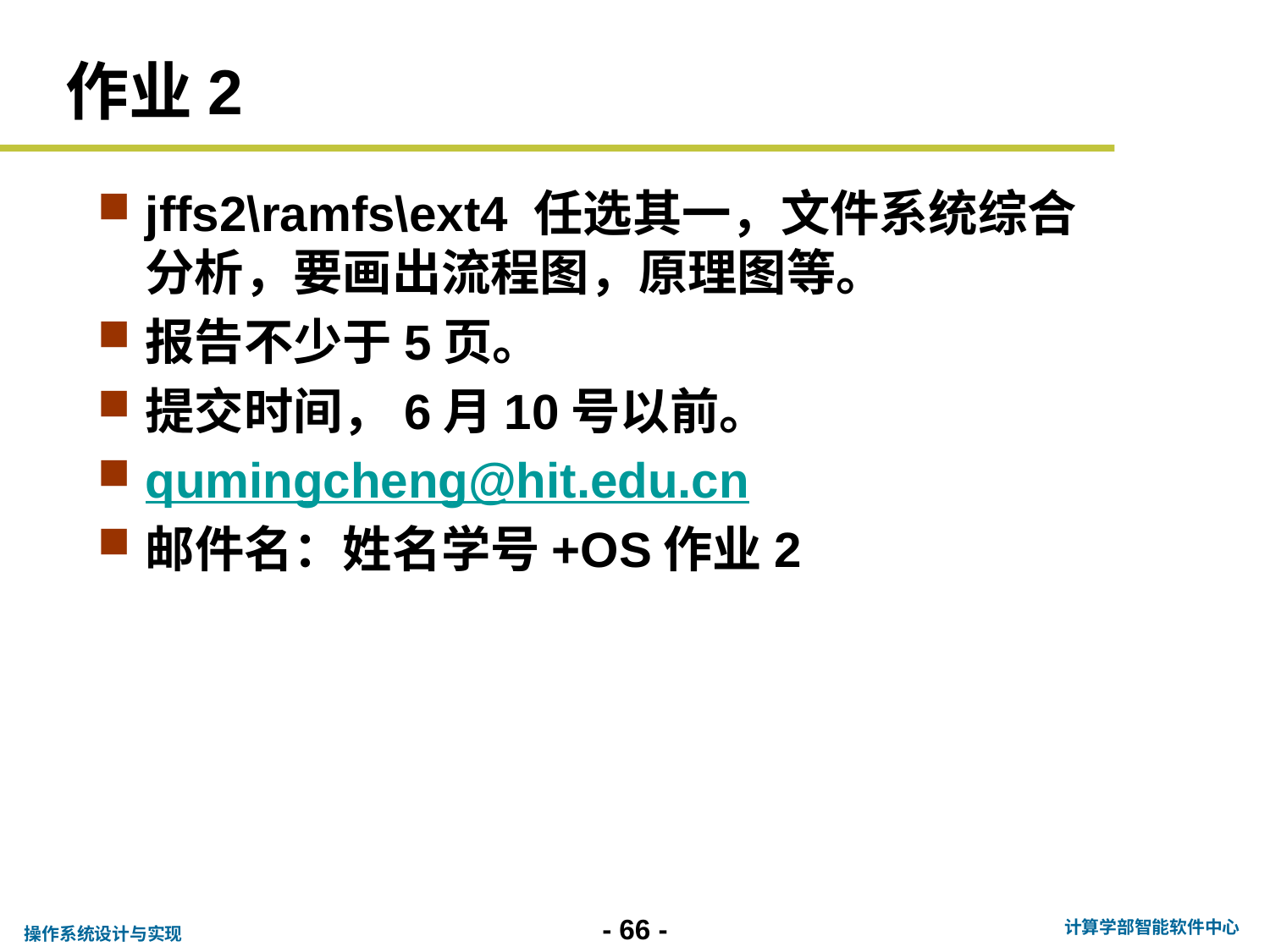

# 作业2
jffs2\ramfs\ext4 任选其一，文件系统综合分析，要画出流程图，原理图等。
报告不少于5页。
提交时间，6月10号以前。
qumingcheng@hit.edu.cn
邮件名：姓名学号+OS作业2